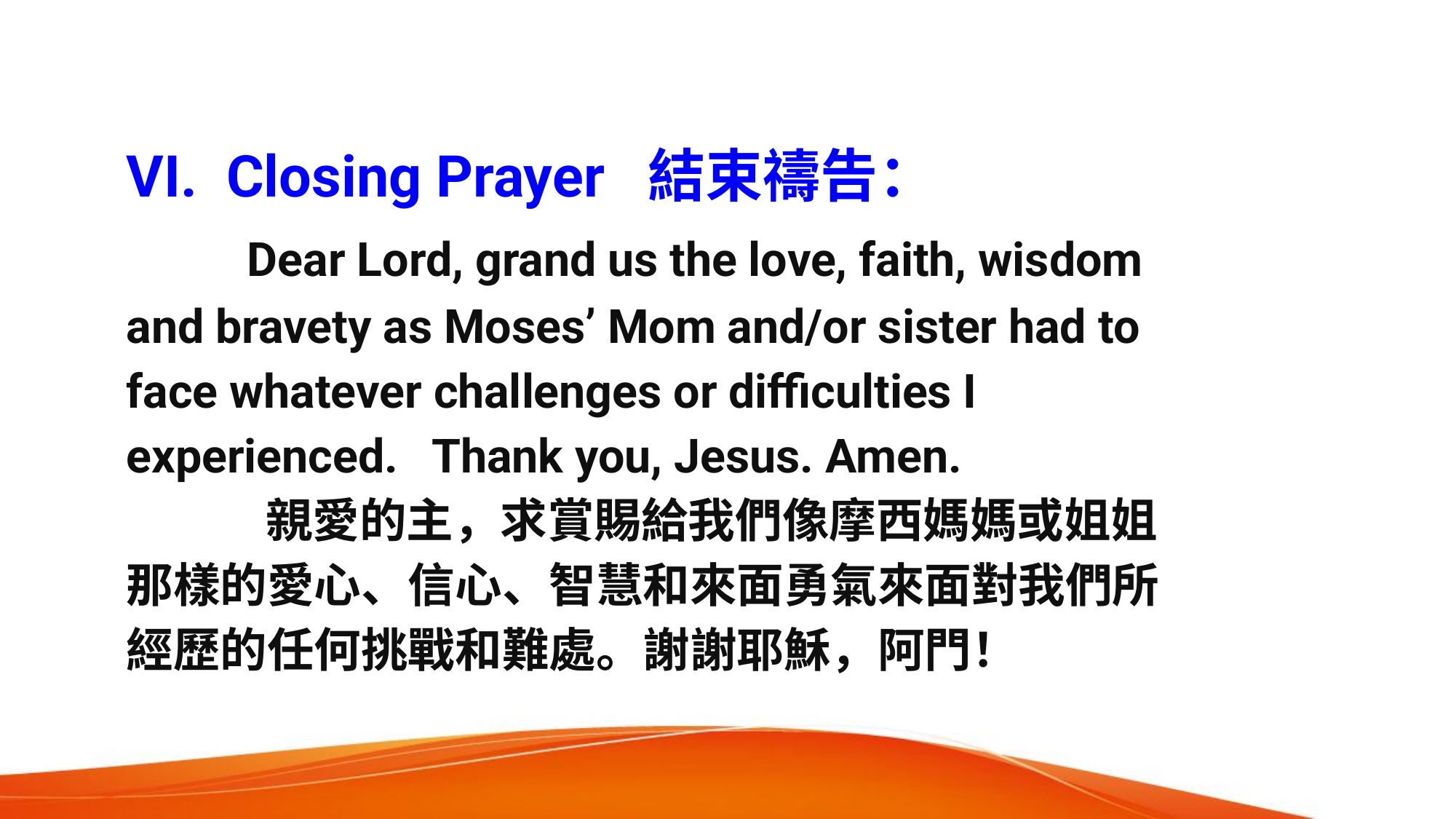

VI.  Closing Prayer  結束禱告：
          Dear Lord, grand us the love, faith, wisdom and bravety as Moses’ Mom and/or sister had to face whatever challenges or difficulties I experienced.   Thank you, Jesus. Amen.
           親愛的主，求賞賜給我們像摩西媽媽或姐姐那樣的愛心、信心、智慧和來面勇氣來面對我們所經歷的任何挑戰和難處。謝謝耶穌，阿門！